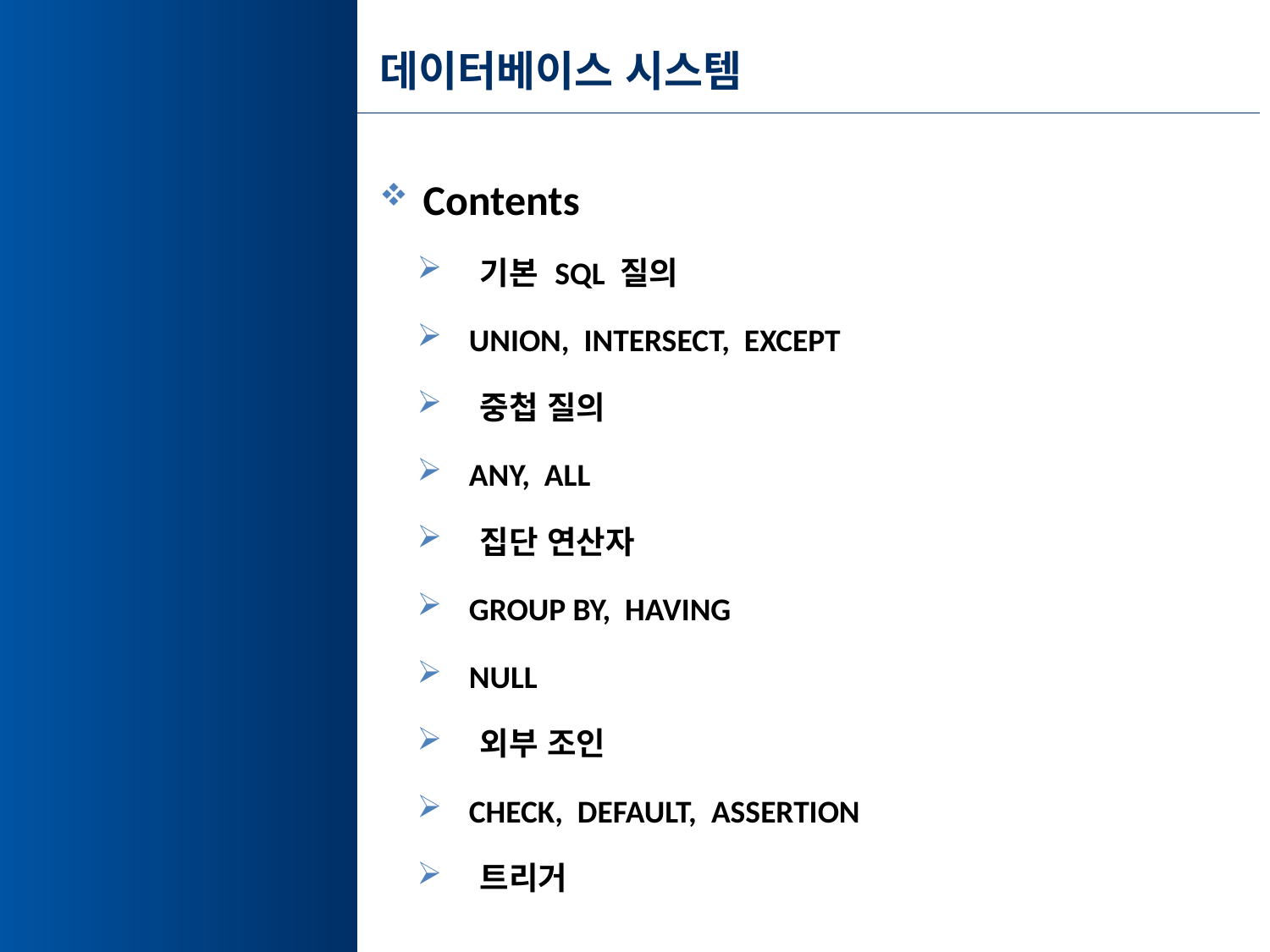

# 데이터베이스 시스템
  Contents
  기본 SQL 질의
  UNION,  INTERSECT,  EXCEPT
  중첩 질의
  ANY,  ALL
  집단 연산자
  GROUP BY,  HAVING
  NULL
  외부 조인
  CHECK,  DEFAULT,  ASSERTION
  트리거